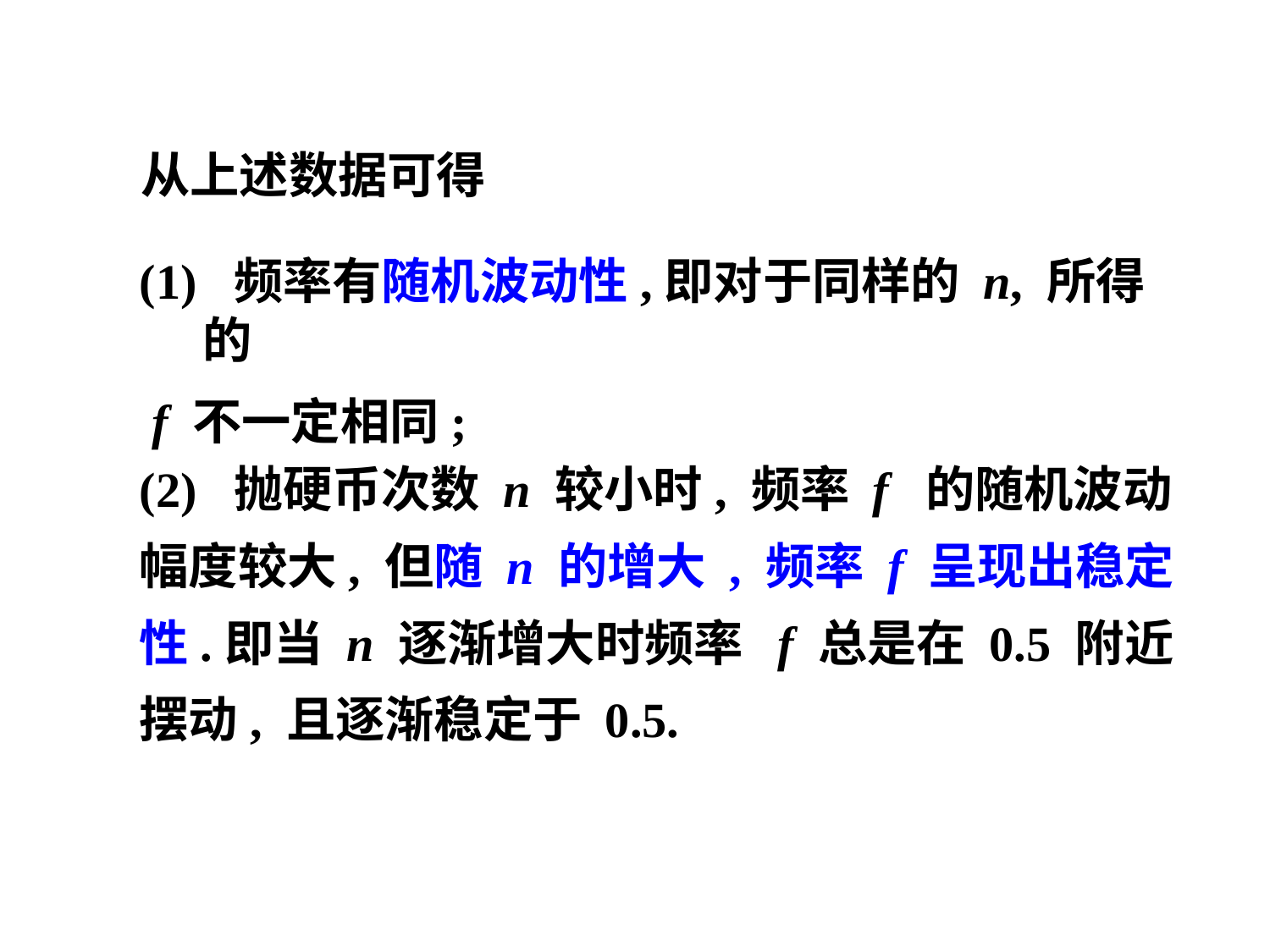

从上述数据可得
(1)  频率有随机波动性,即对于同样的 n, 所得的
 f 不一定相同;
(2)  抛硬币次数 n 较小时, 频率 f  的随机波动幅度较大, 但随 n 的增大 , 频率 f 呈现出稳定性.即当 n 逐渐增大时频率  f 总是在 0.5 附近摆动, 且逐渐稳定于 0.5.